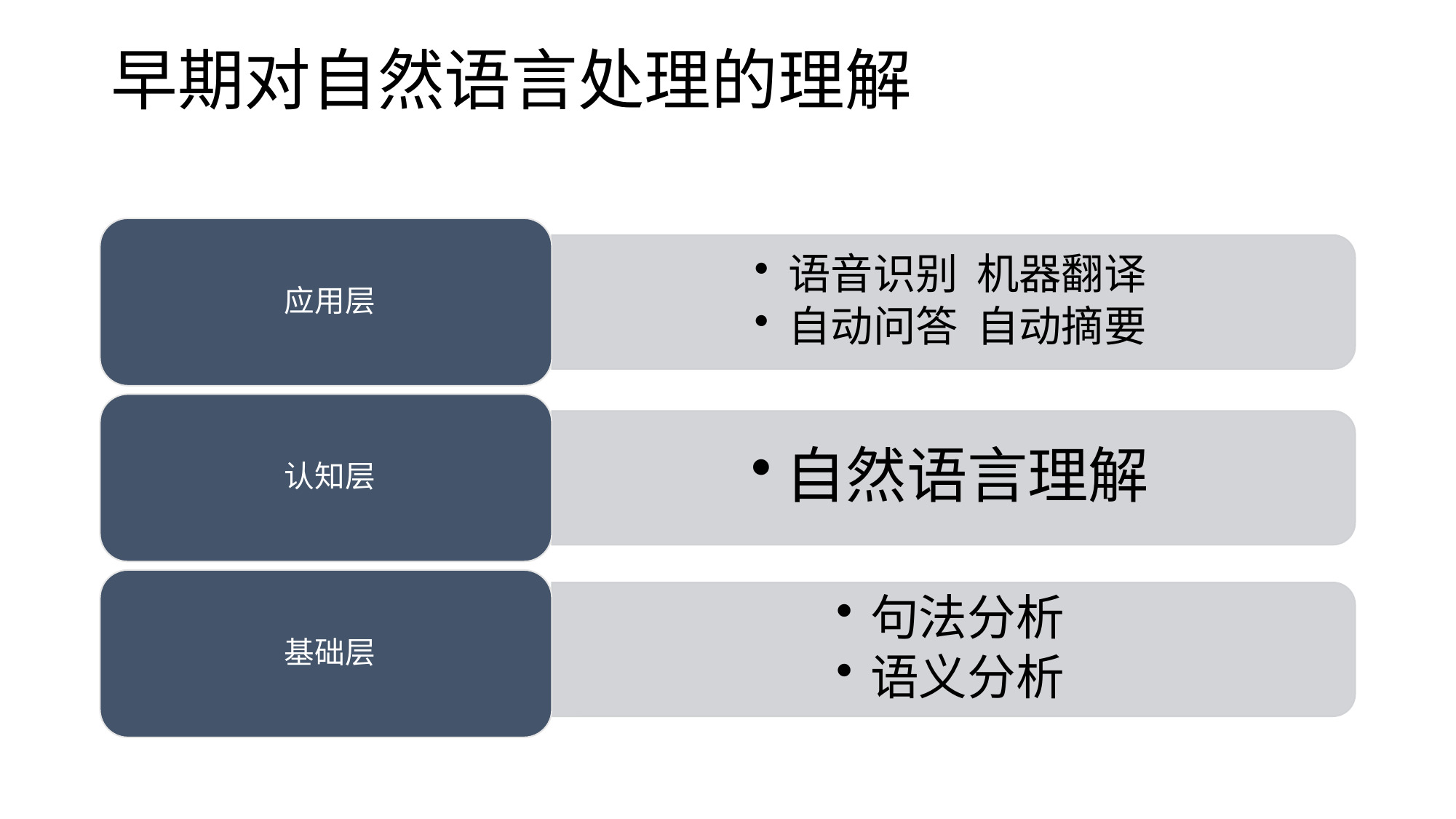

# 早期对自然语言处理的理解
语音识别  机器翻译
自动问答  自动摘要
应用层
自然语言理解
认知层
句法分析
语义分析
基础层